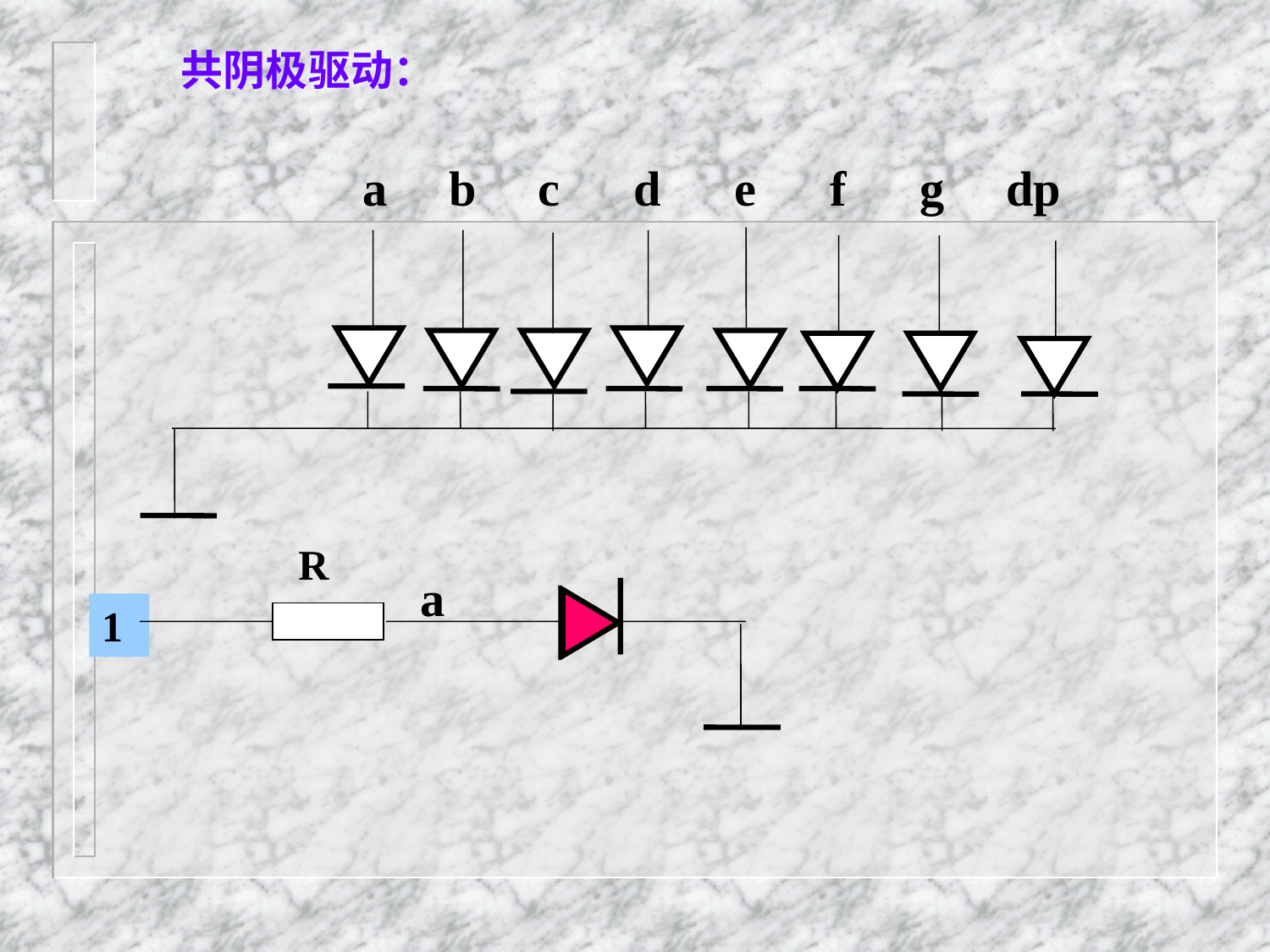

共阴极驱动：

    a     b     c      d      e      f      g     dp

R
a

1
0